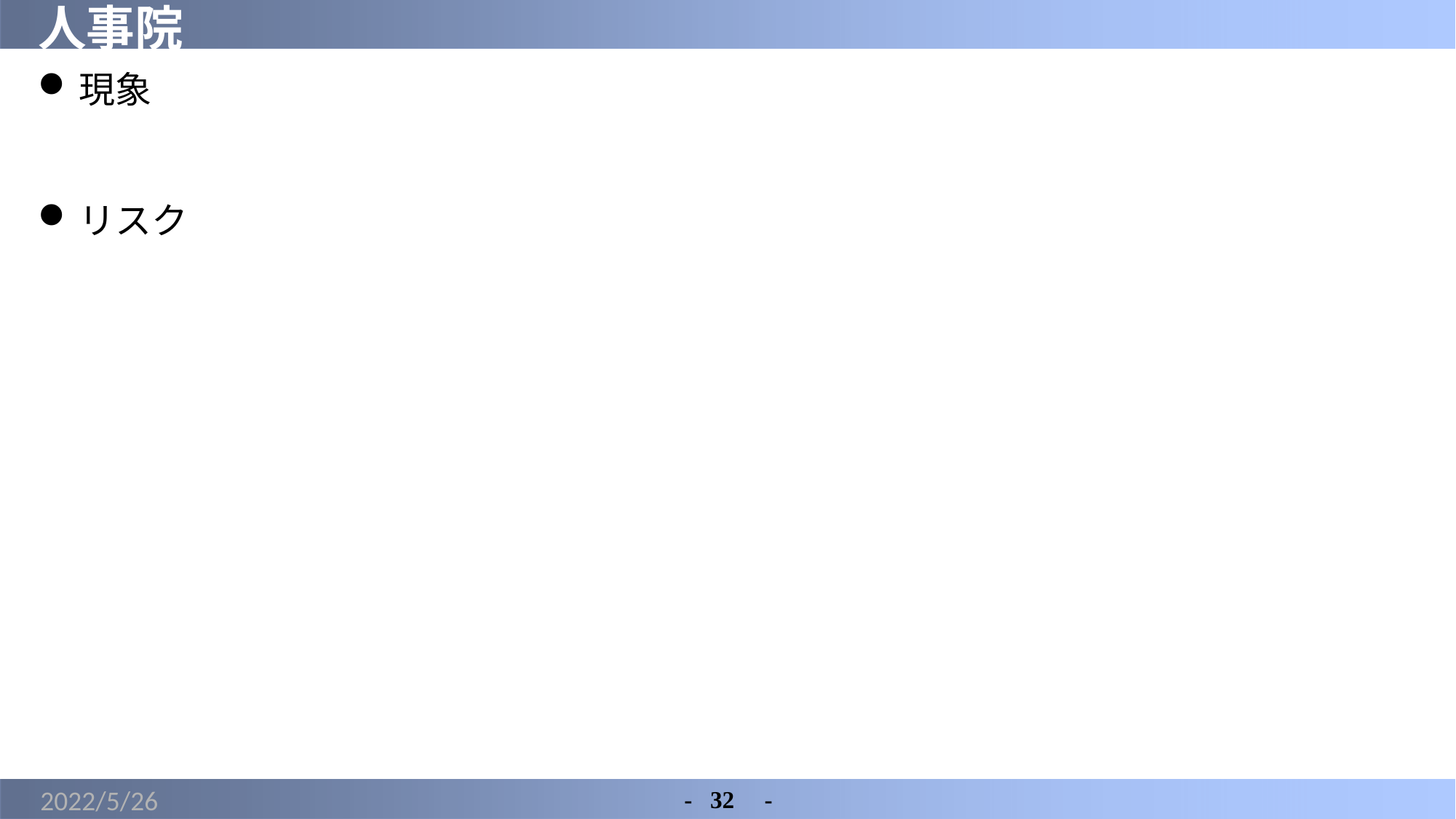

# 人事院
現象

リスク

2022/5/26
-	32　-